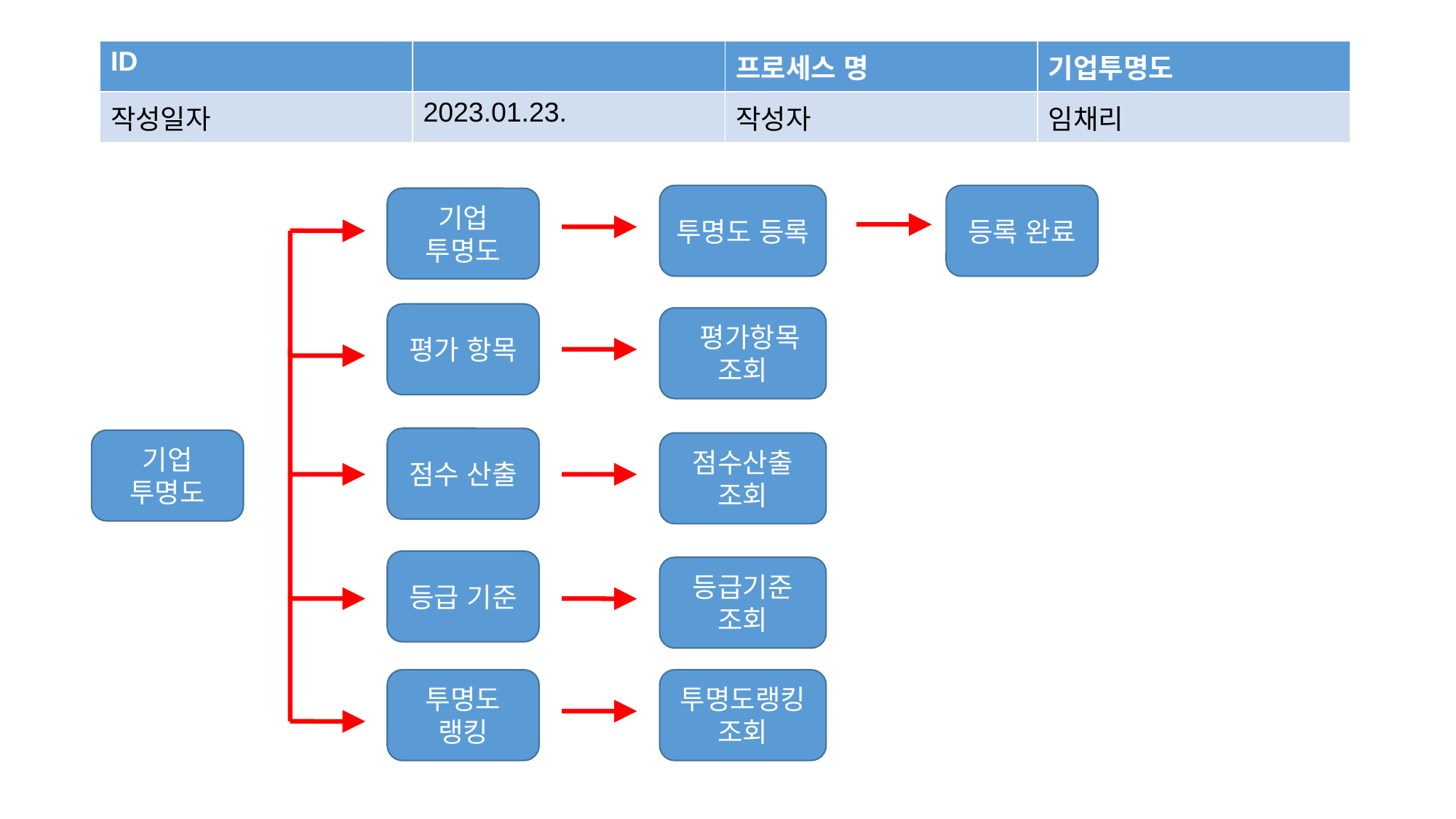

| ID |  | 프로세스 명 | 기업투명도 |
| --- | --- | --- | --- |
| 작성일자 | 2023.01.23. | 작성자 | 임채리 |
투명도 등록
등록 완료
기업 투명도
평가 항목
 평가항목
조회
점수 산출
기업
투명도
점수산출 조회
등급 기준
등급기준 조회
투명도 랭킹
투명도랭킹조회